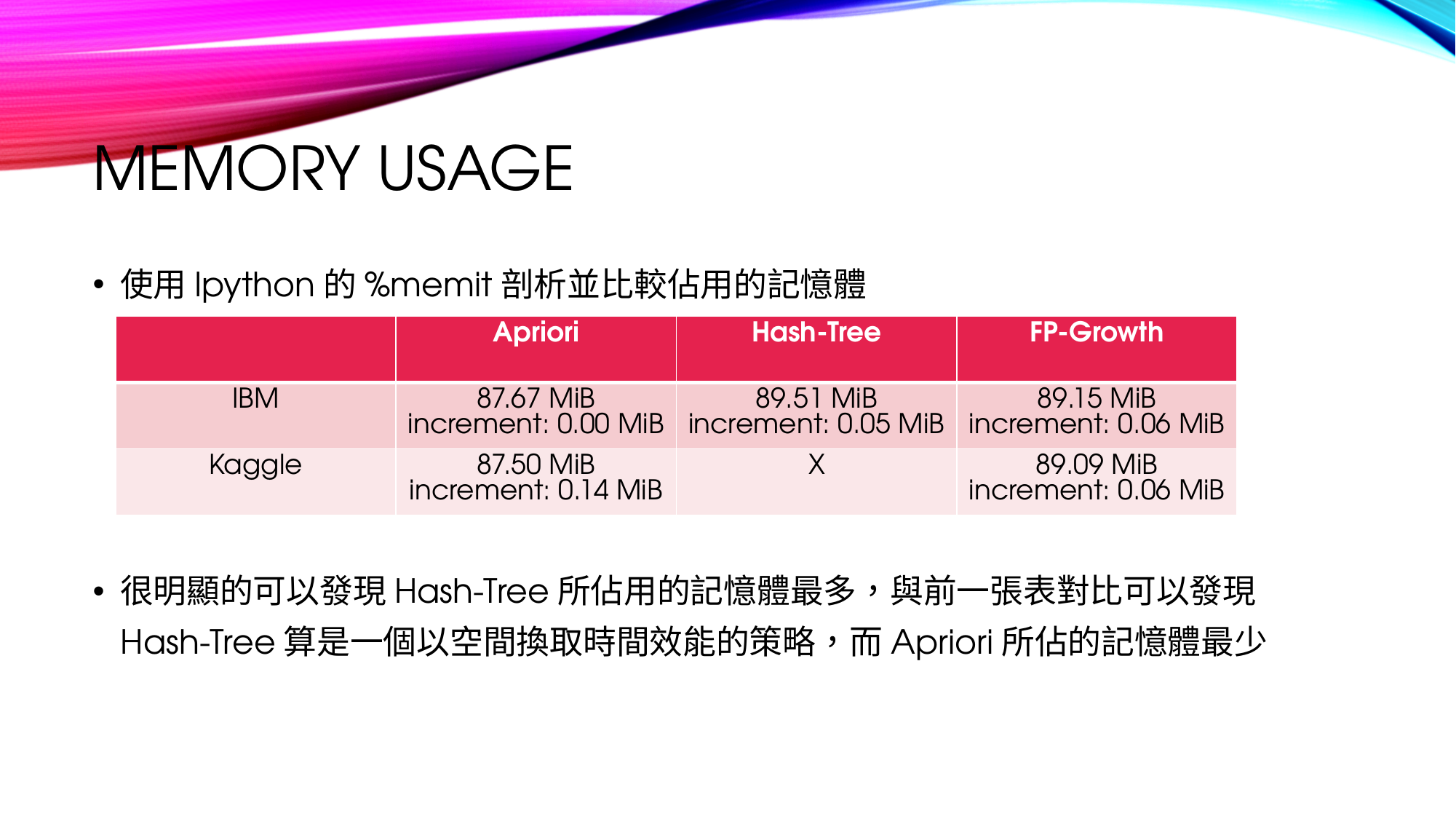

# memory usage
使用Ipython的%memit剖析並比較佔用的記憶體

很明顯的可以發現Hash-Tree所佔用的記憶體最多，與前一張表對比可以發現
   Hash-Tree算是一個以空間換取時間效能的策略，而Apriori所佔的記憶體最少

|  | Apriori | Hash-Tree | FP-Growth |
| --- | --- | --- | --- |
| IBM | 87.67 MiB increment: 0.00 MiB | 89.51 MiB increment: 0.05 MiB | 89.15 MiB increment: 0.06 MiB |
| Kaggle | 87.50 MiB increment: 0.14 MiB | X | 89.09 MiB increment: 0.06 MiB |